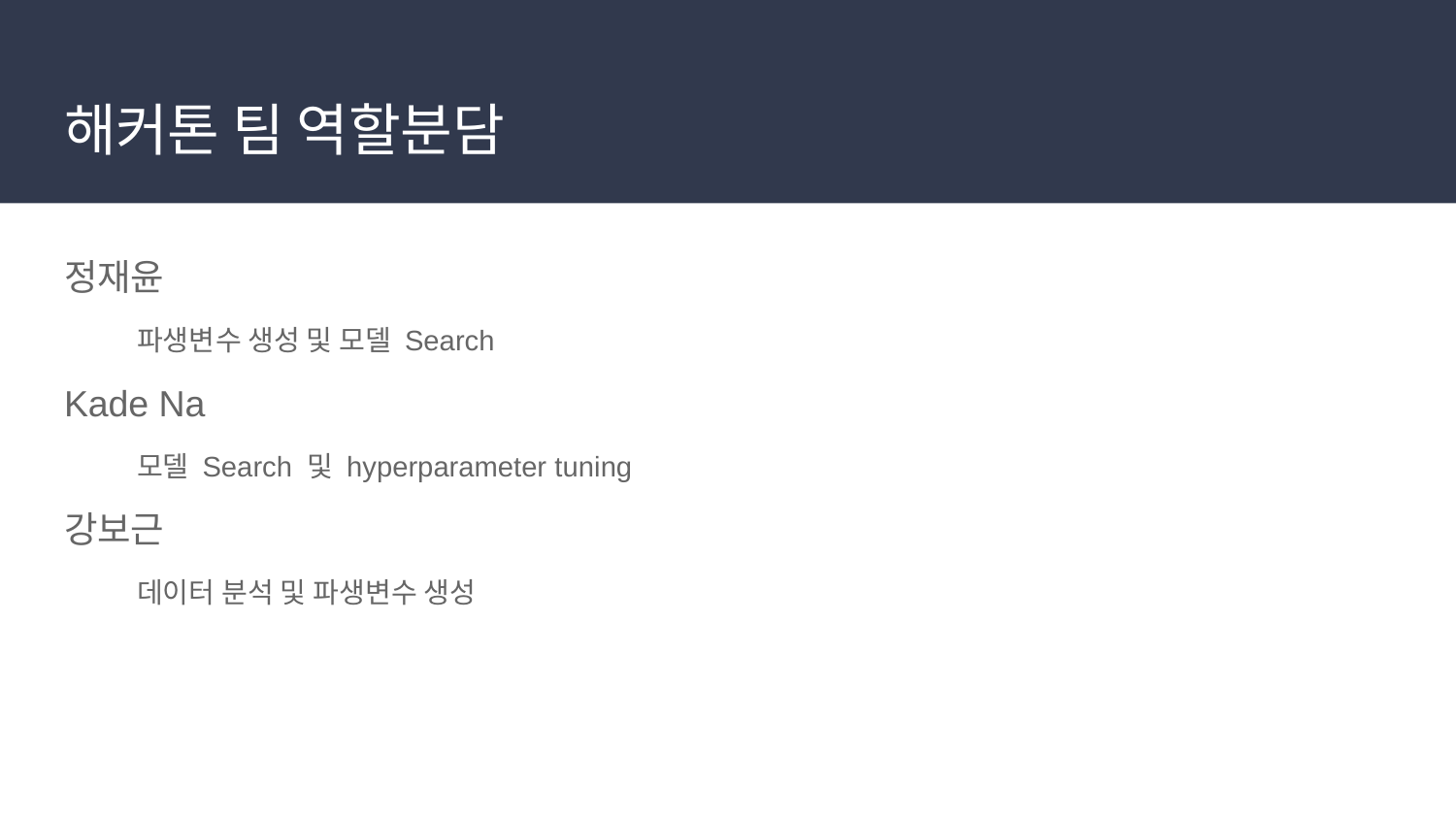

# 해커톤 팀 역할분담
정재윤
파생변수 생성 및 모델 Search
Kade Na
모델 Search 및 hyperparameter tuning
강보근
데이터 분석 및 파생변수 생성